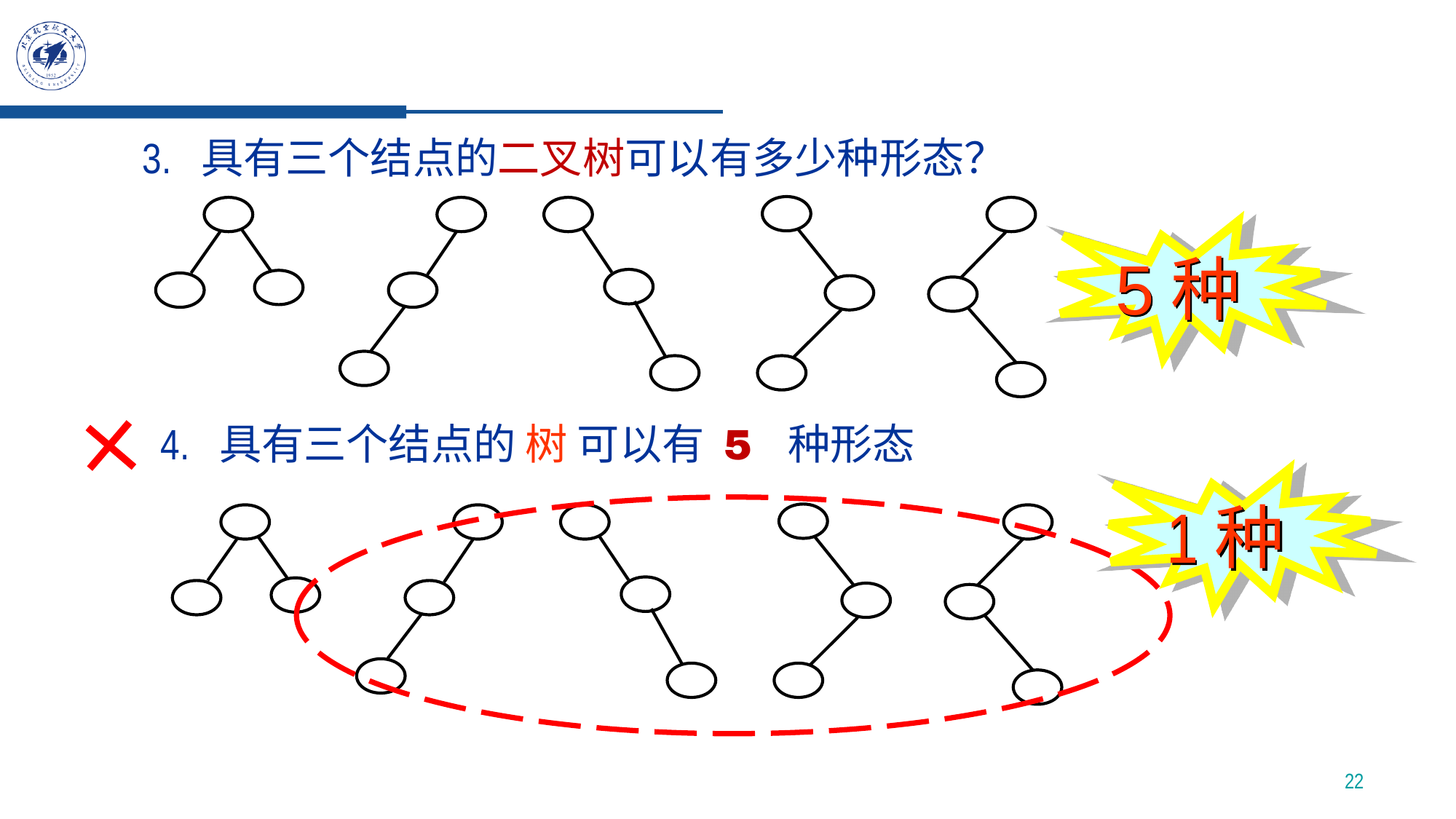

3.  具有三个结点的二叉树可以有多少种形态？

5种

4.  具有三个结点的 树 可以有 5 种形态

1种

22